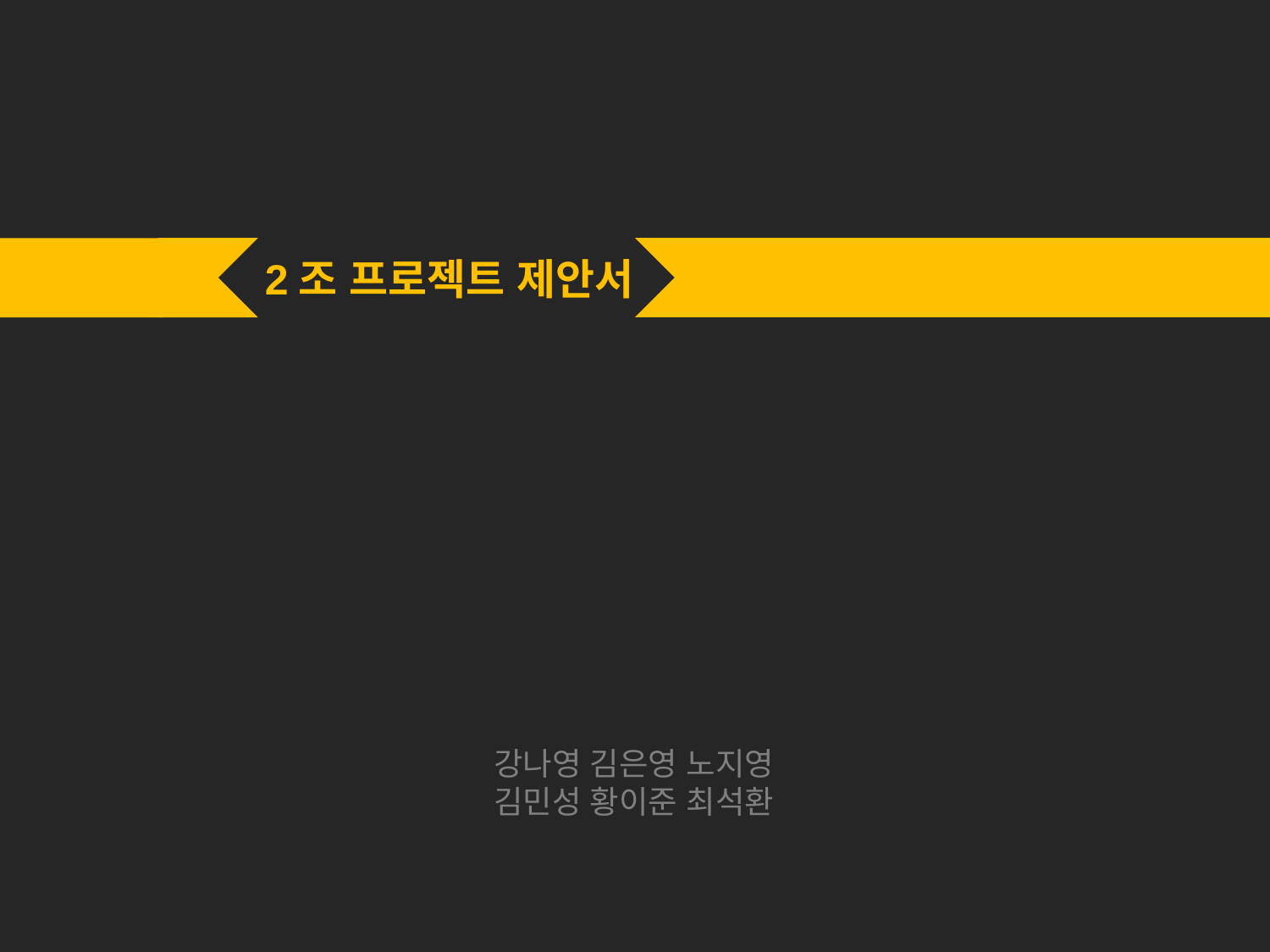

2조 프로젝트 제안서
강나영 김은영 노지영
김민성 황이준 최석환